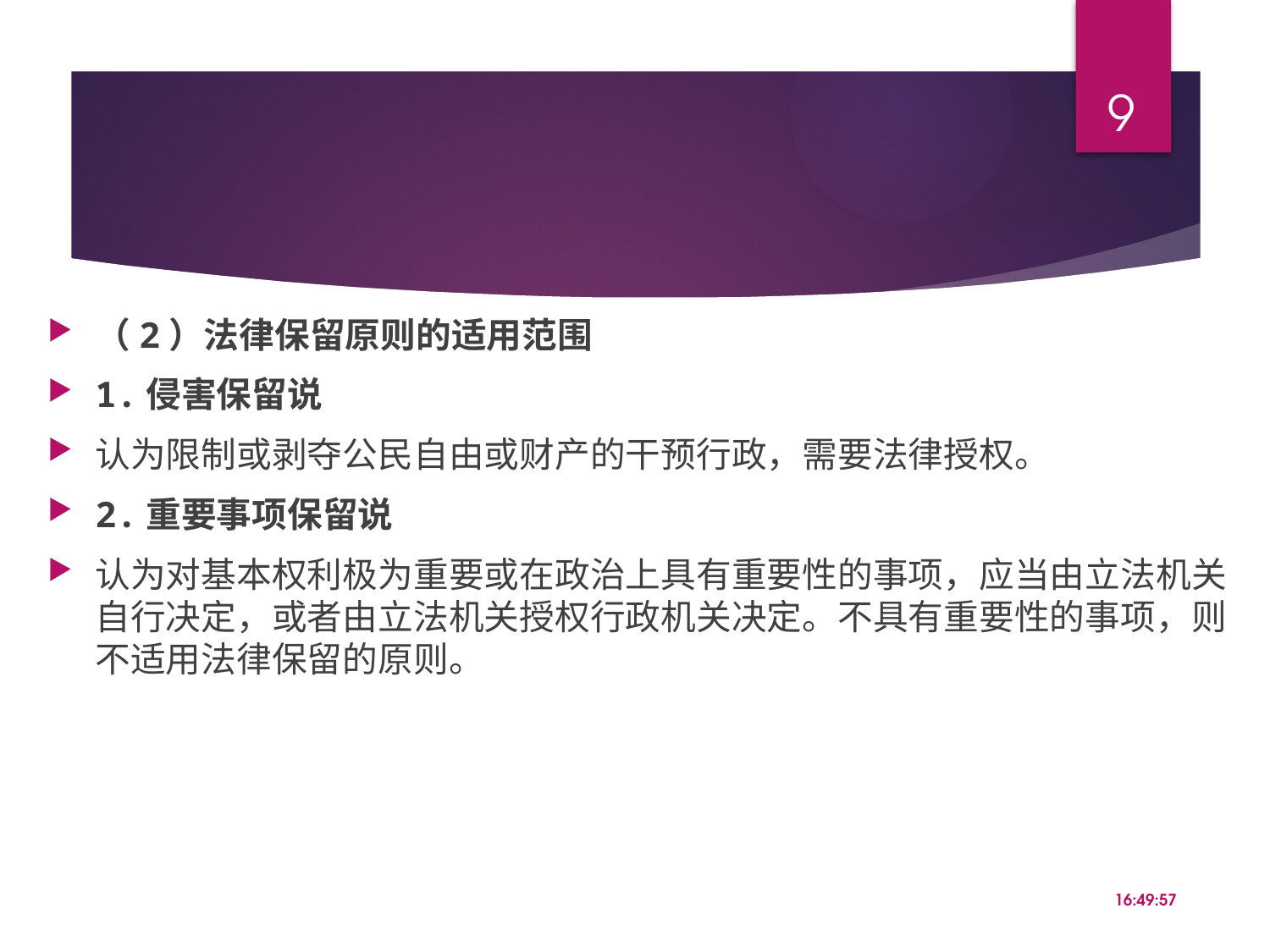

9
#
（2）法律保留原则的适用范围
1.侵害保留说
认为限制或剥夺公民自由或财产的干预行政，需要法律授权。
2.重要事项保留说
认为对基本权利极为重要或在政治上具有重要性的事项，应当由立法机关自行决定，或者由立法机关授权行政机关决定。不具有重要性的事项，则不适用法律保留的原则。

16:49:57